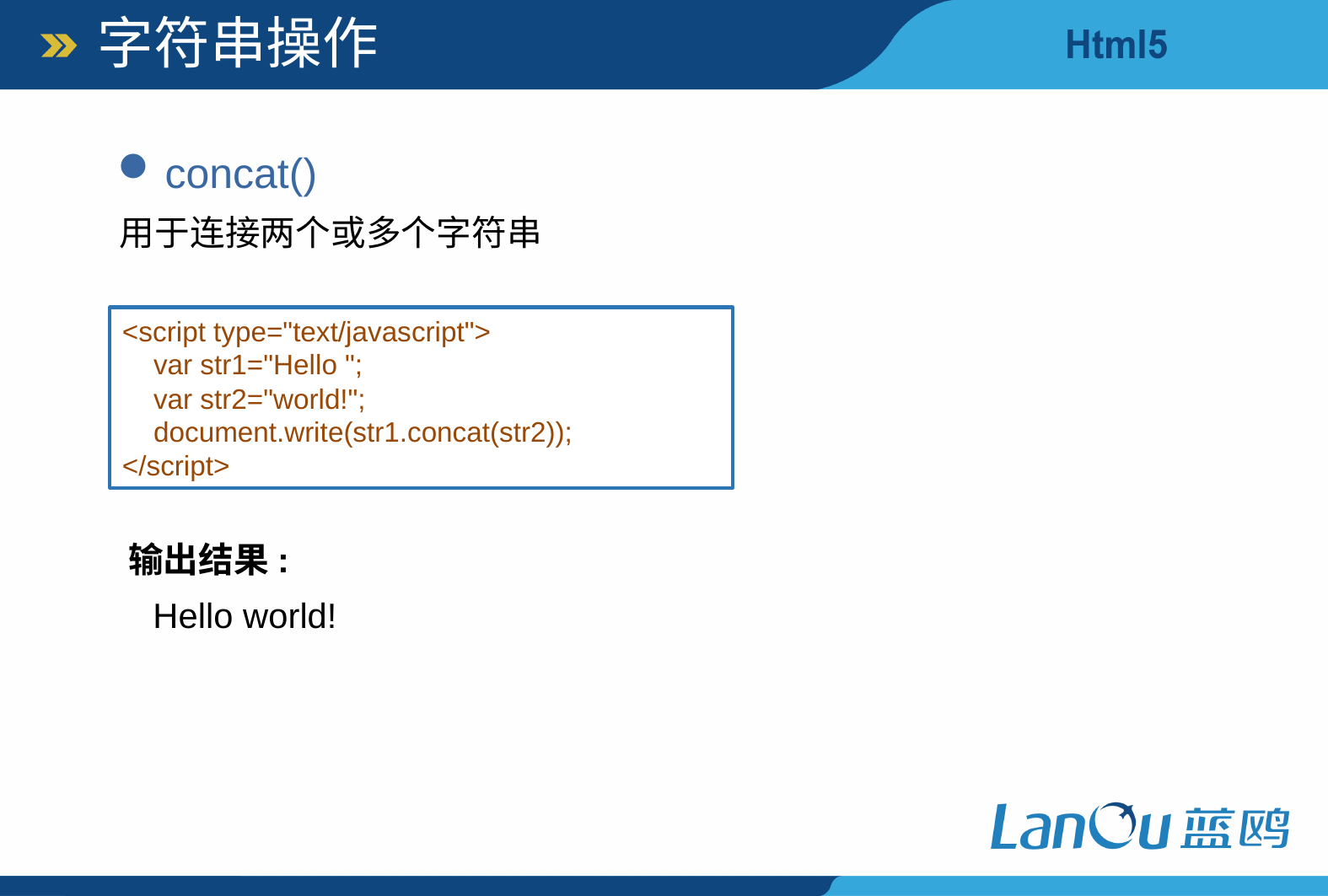

字符串操作
concat()
用于连接两个或多个字符串
<script type="text/javascript">
    var str1="Hello ";
    var str2="world!";
    document.write(str1.concat(str2));
</script>
输出结果:
Hello world!